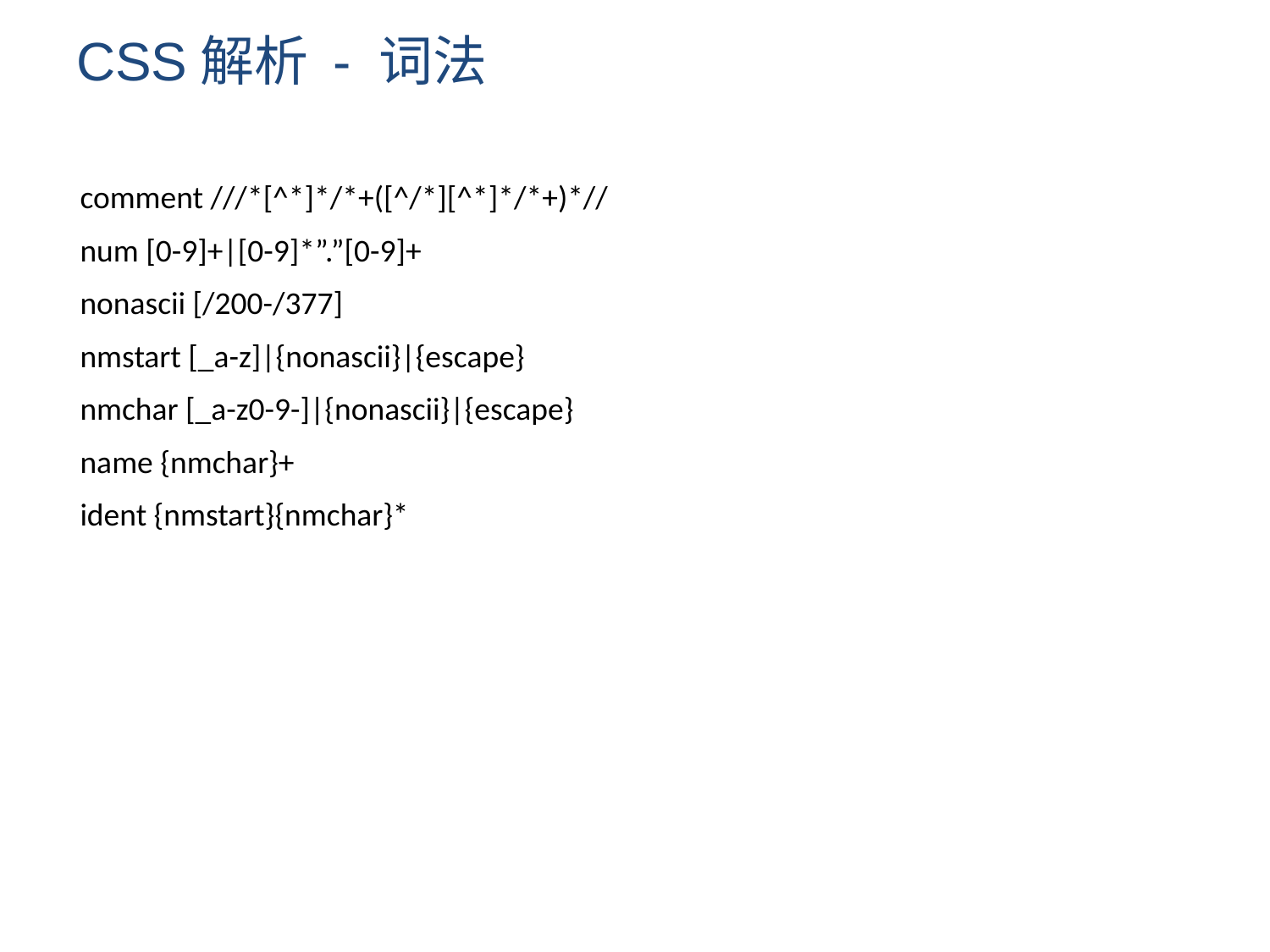

# CSS解析 - 词法
comment ///*[^*]*/*+([^/*][^*]*/*+)*//
num [0-9]+|[0-9]*”.”[0-9]+
nonascii [/200-/377]
nmstart [_a-z]|{nonascii}|{escape}
nmchar [_a-z0-9-]|{nonascii}|{escape}
name {nmchar}+
ident {nmstart}{nmchar}*